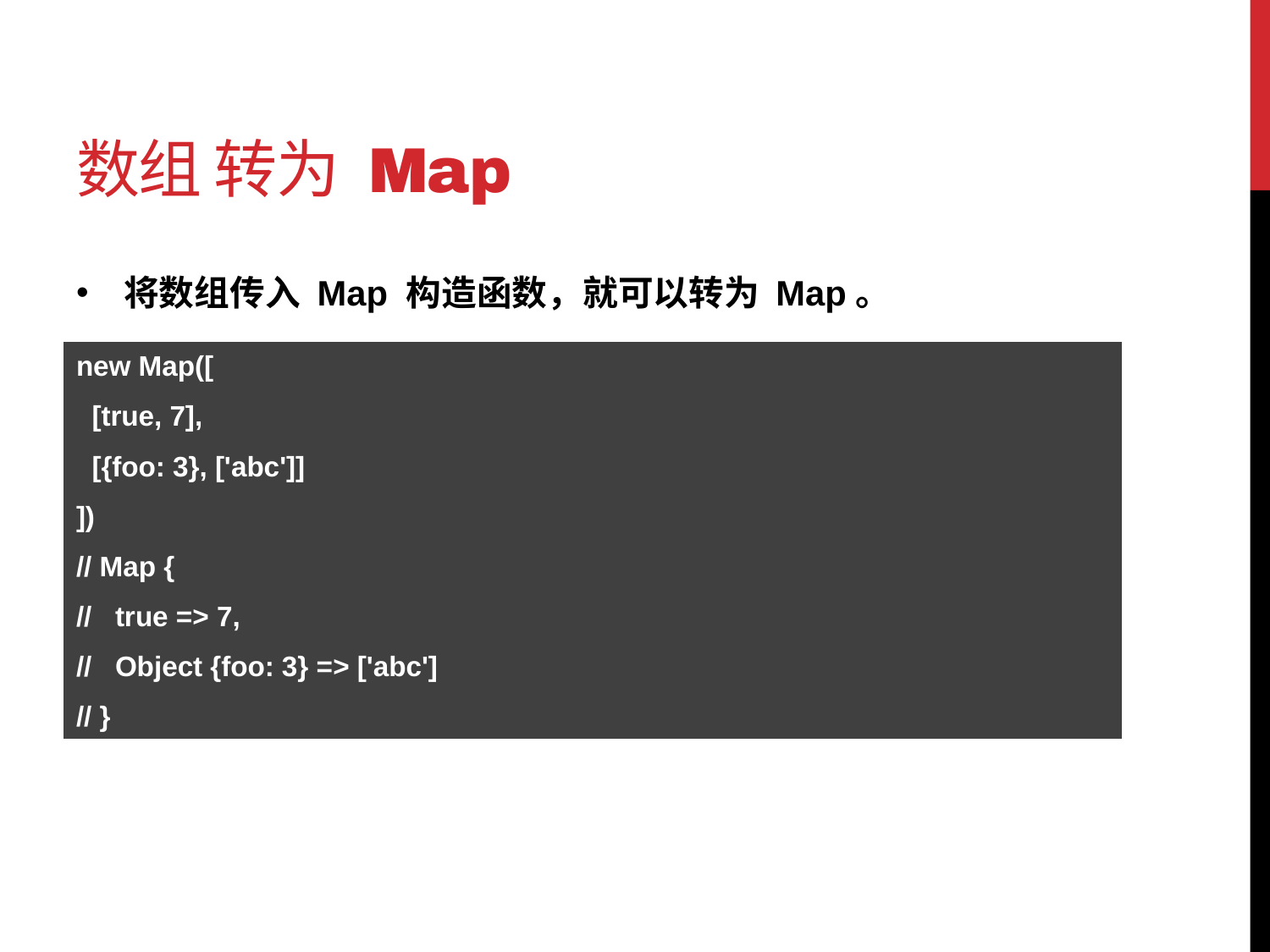

# 数组 转为 Map
将数组传入 Map 构造函数，就可以转为 Map。

new Map([
  [true, 7],
  [{foo: 3}, ['abc']]
])
// Map {
//   true => 7,
//   Object {foo: 3} => ['abc']
// }